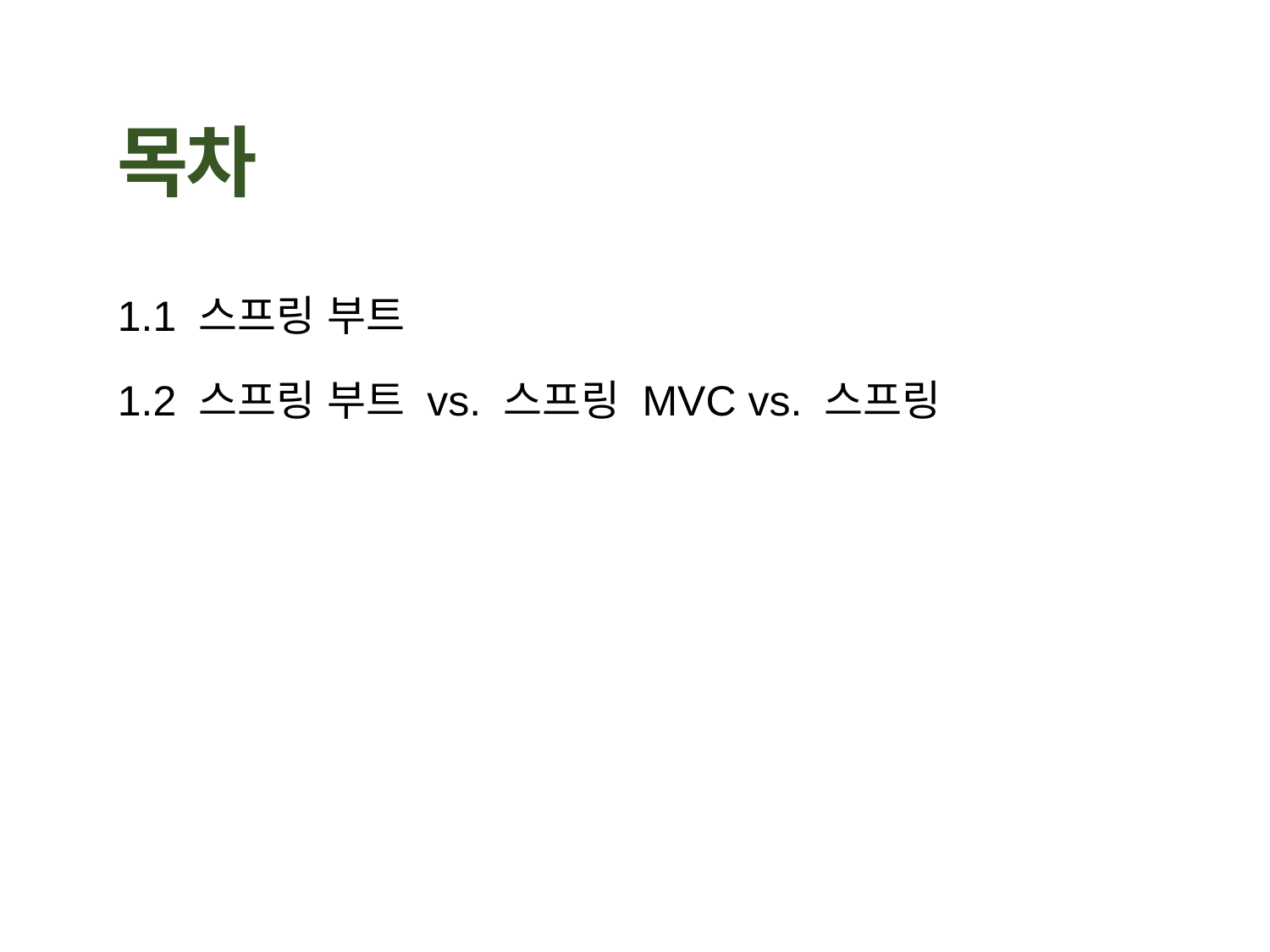

1.1 스프링 부트
1.2 스프링 부트 vs. 스프링 MVC vs. 스프링